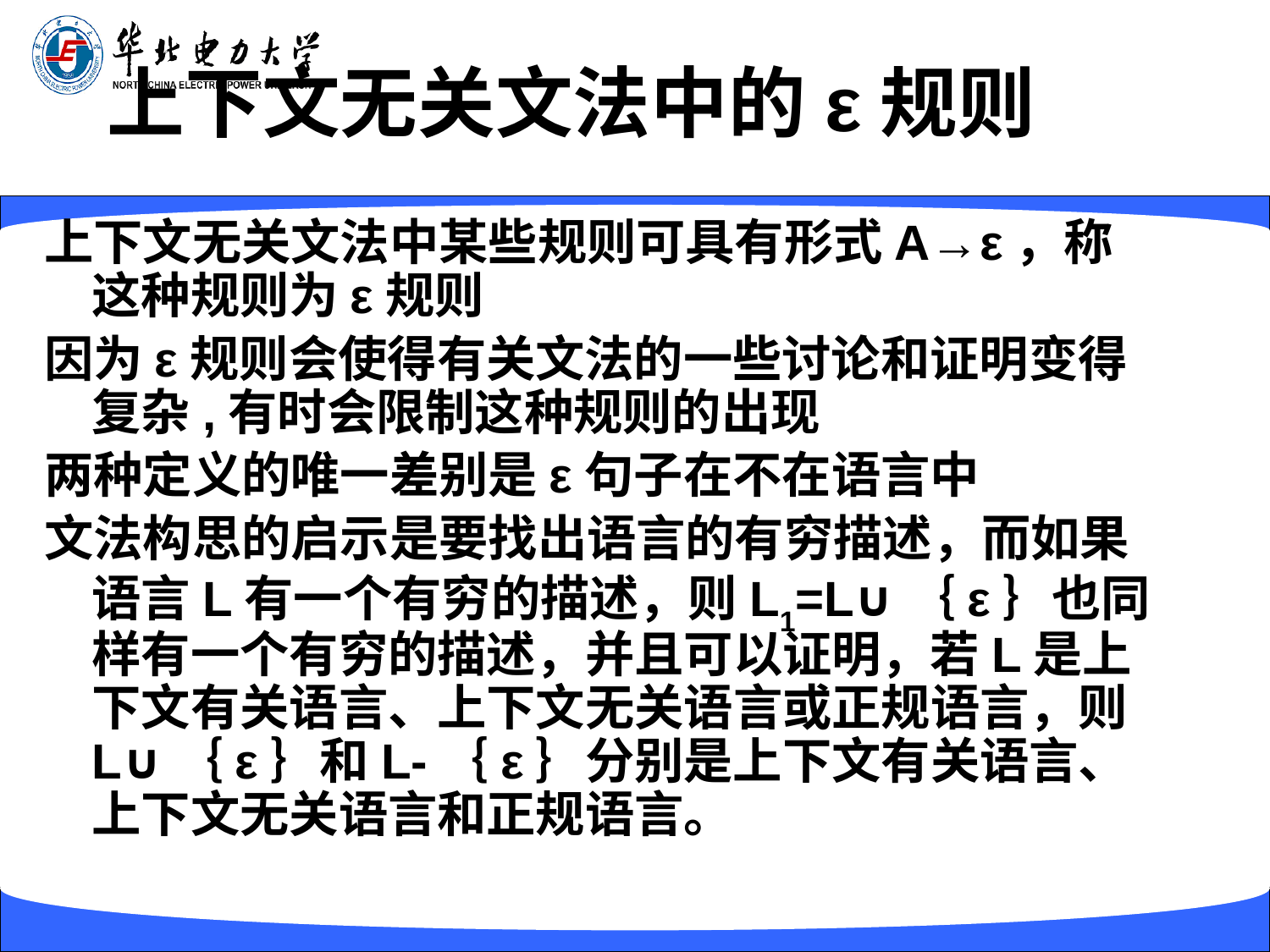

# 上下文无关文法中的ε规则
上下文无关文法中某些规则可具有形式A→ε，称这种规则为ε规则
因为ε规则会使得有关文法的一些讨论和证明变得复杂,有时会限制这种规则的出现
两种定义的唯一差别是ε句子在不在语言中
文法构思的启示是要找出语言的有穷描述，而如果语言L有一个有穷的描述，则L1=L∪｛ε｝也同样有一个有穷的描述，并且可以证明，若L是上下文有关语言、上下文无关语言或正规语言，则L∪｛ε｝和L-｛ε｝分别是上下文有关语言、上下文无关语言和正规语言。